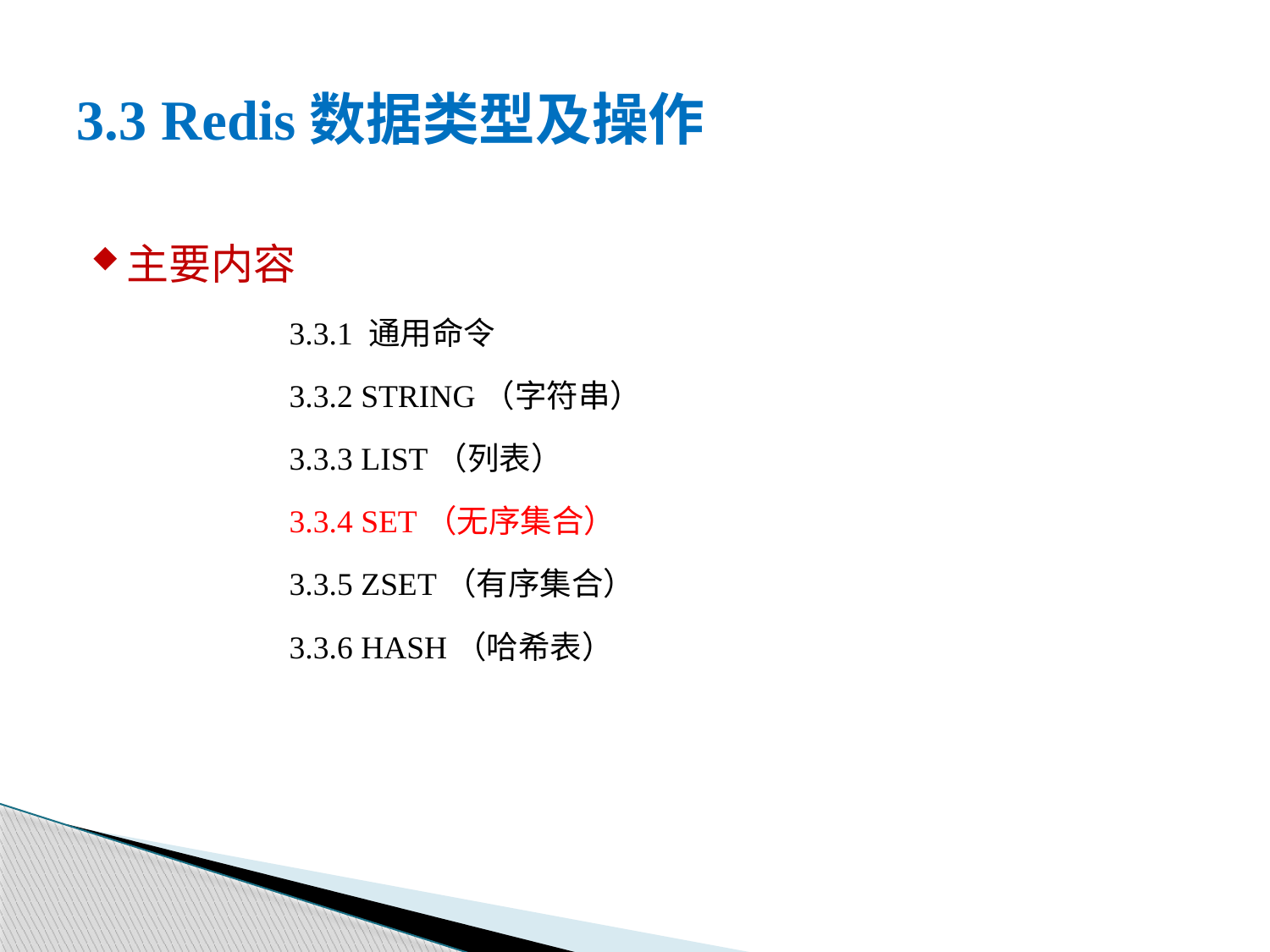

# 3.3 Redis数据类型及操作
主要内容
		3.3.1 通用命令
		3.3.2 STRING（字符串）
		3.3.3 LIST（列表）
		3.3.4 SET（无序集合）
		3.3.5 ZSET（有序集合）
		3.3.6 HASH（哈希表）